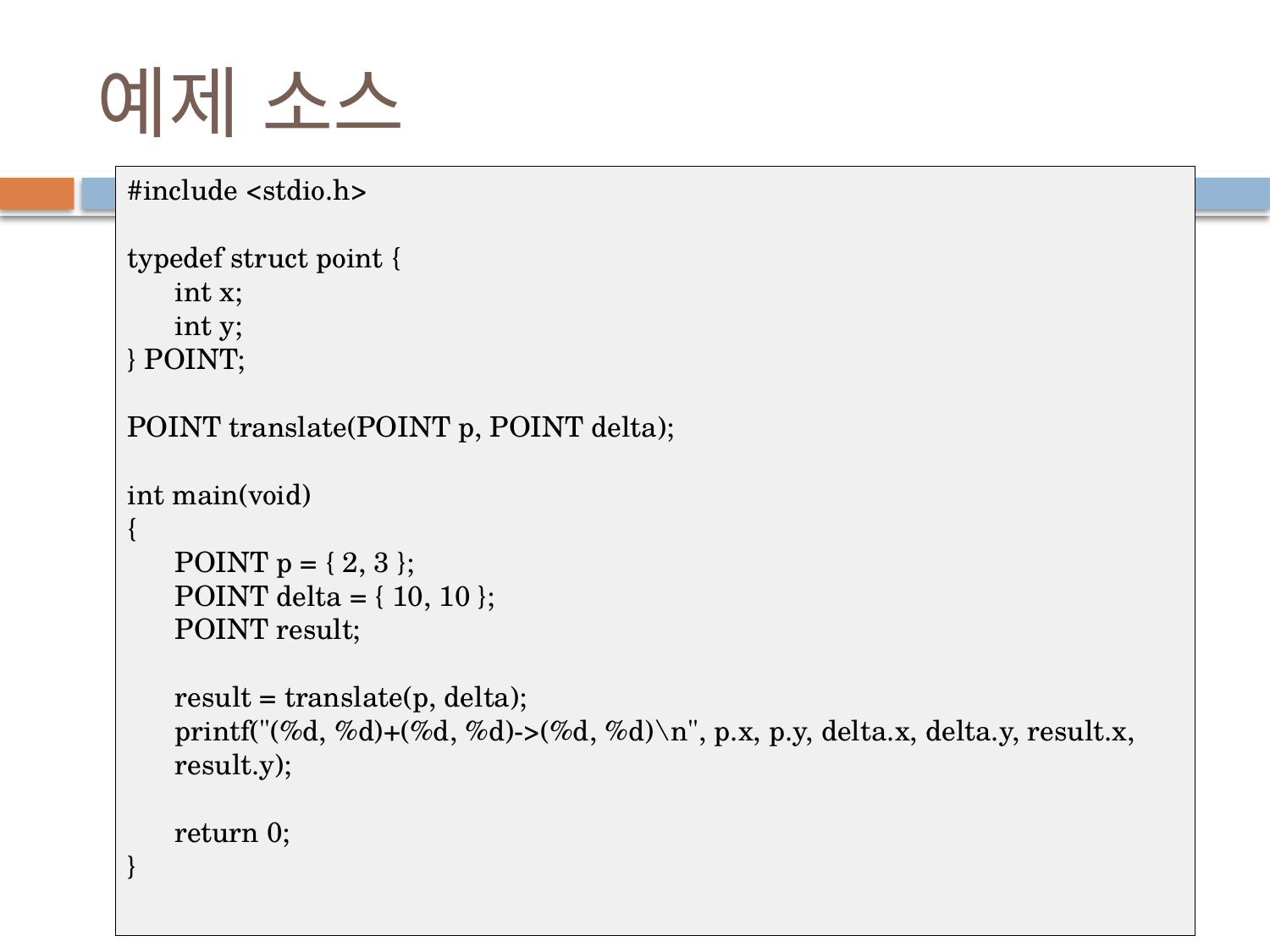

# 예제 소스
#include <stdio.h>

typedef struct point {
	int x;
	int y;
} POINT;

POINT translate(POINT p, POINT delta);

int main(void)
{
	POINT p = { 2, 3 };
	POINT delta = { 10, 10 };
	POINT result;

	result = translate(p, delta);
	printf("(%d, %d)+(%d, %d)->(%d, %d)\n", p.x, p.y, delta.x, delta.y, result.x, result.y);

	return 0;
}